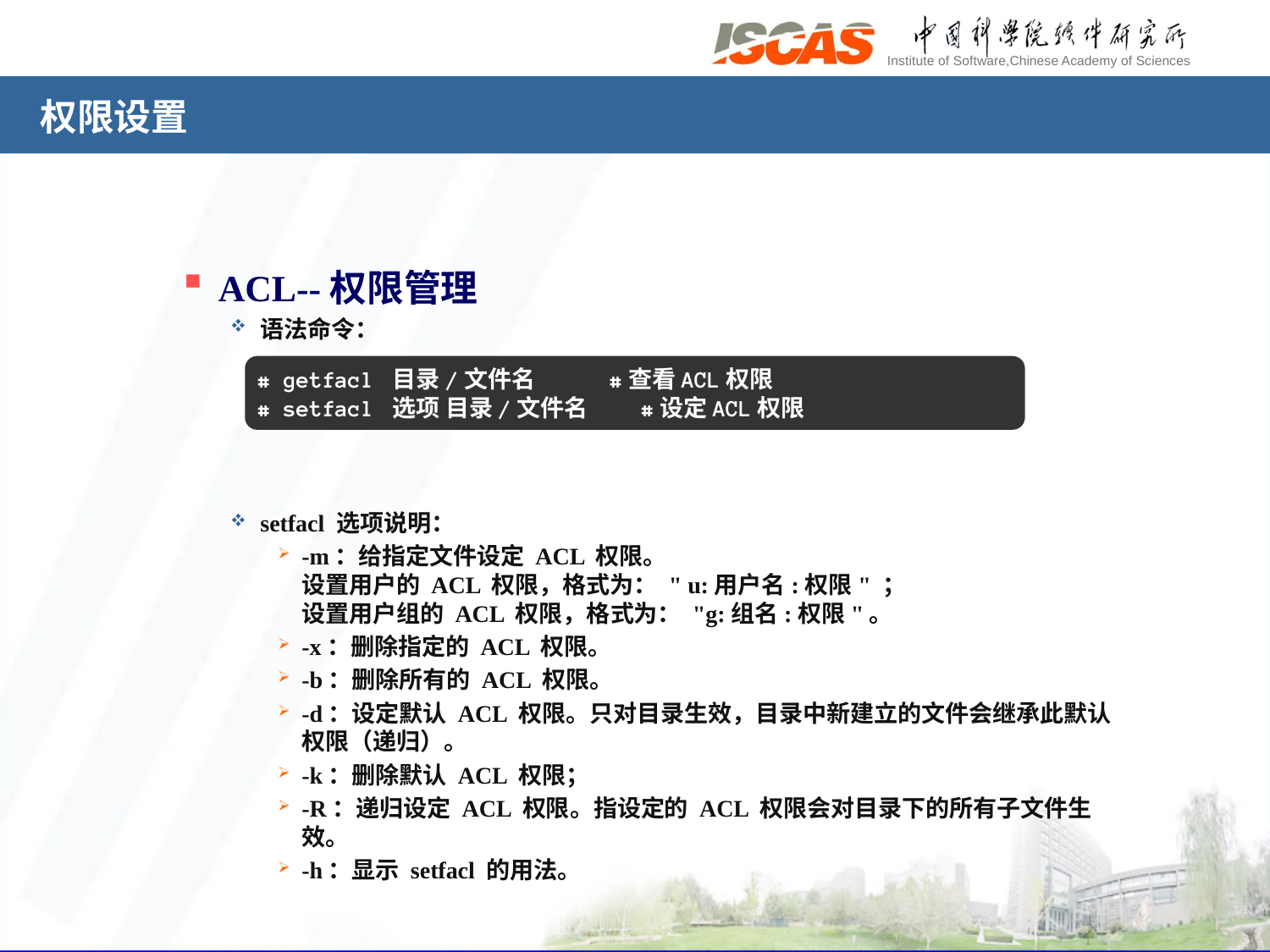

# 权限设置
ACL--权限管理
语法命令：

setfacl 选项说明：
-m：给指定文件设定 ACL 权限。
设置用户的 ACL 权限，格式为： " u:用户名:权限" ；
设置用户组的 ACL 权限，格式为： "g:组名:权限"。
-x：删除指定的 ACL 权限。
-b：删除所有的 ACL 权限。
-d：设定默认 ACL 权限。只对目录生效，目录中新建立的文件会继承此默认权限（递归）。
-k：删除默认 ACL 权限；
-R：递归设定 ACL 权限。指设定的 ACL 权限会对目录下的所有子文件生效。
-h：显示 setfacl 的用法。

# getfacl 目录/文件名             #查看ACL权限
# setfacl 选项 目录/文件名         #设定ACL权限